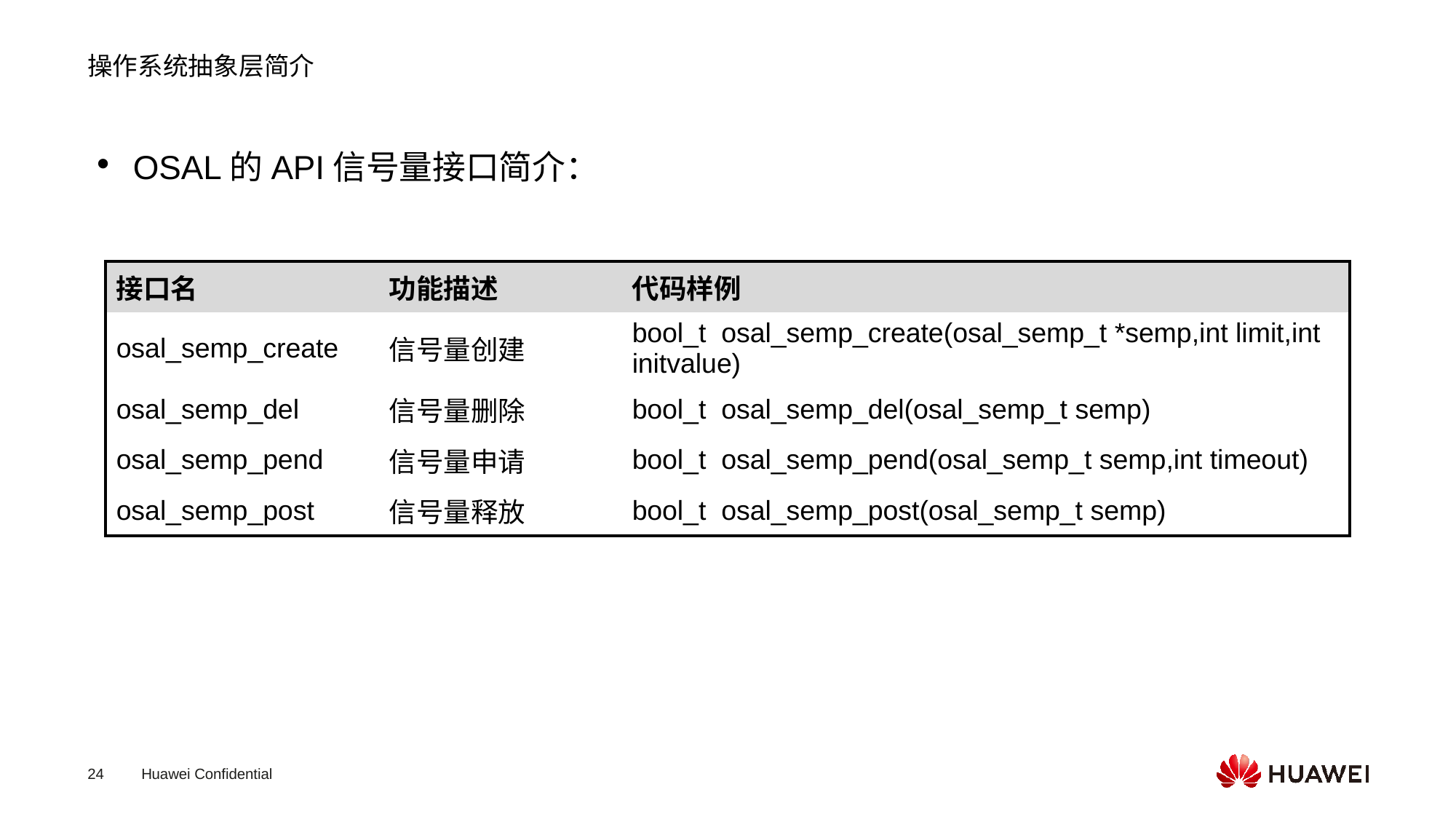

# 操作系统抽象层简介
OSAL的API信号量接口简介：

| 接口名 | 功能描述 | 代码样例 |
| --- | --- | --- |
| osal\_semp\_create | 信号量创建 | bool\_t osal\_semp\_create(osal\_semp\_t \*semp,int limit,int initvalue) |
| osal\_semp\_del | 信号量删除 | bool\_t osal\_semp\_del(osal\_semp\_t semp) |
| osal\_semp\_pend | 信号量申请 | bool\_t osal\_semp\_pend(osal\_semp\_t semp,int timeout) |
| osal\_semp\_post | 信号量释放 | bool\_t osal\_semp\_post(osal\_semp\_t semp) |